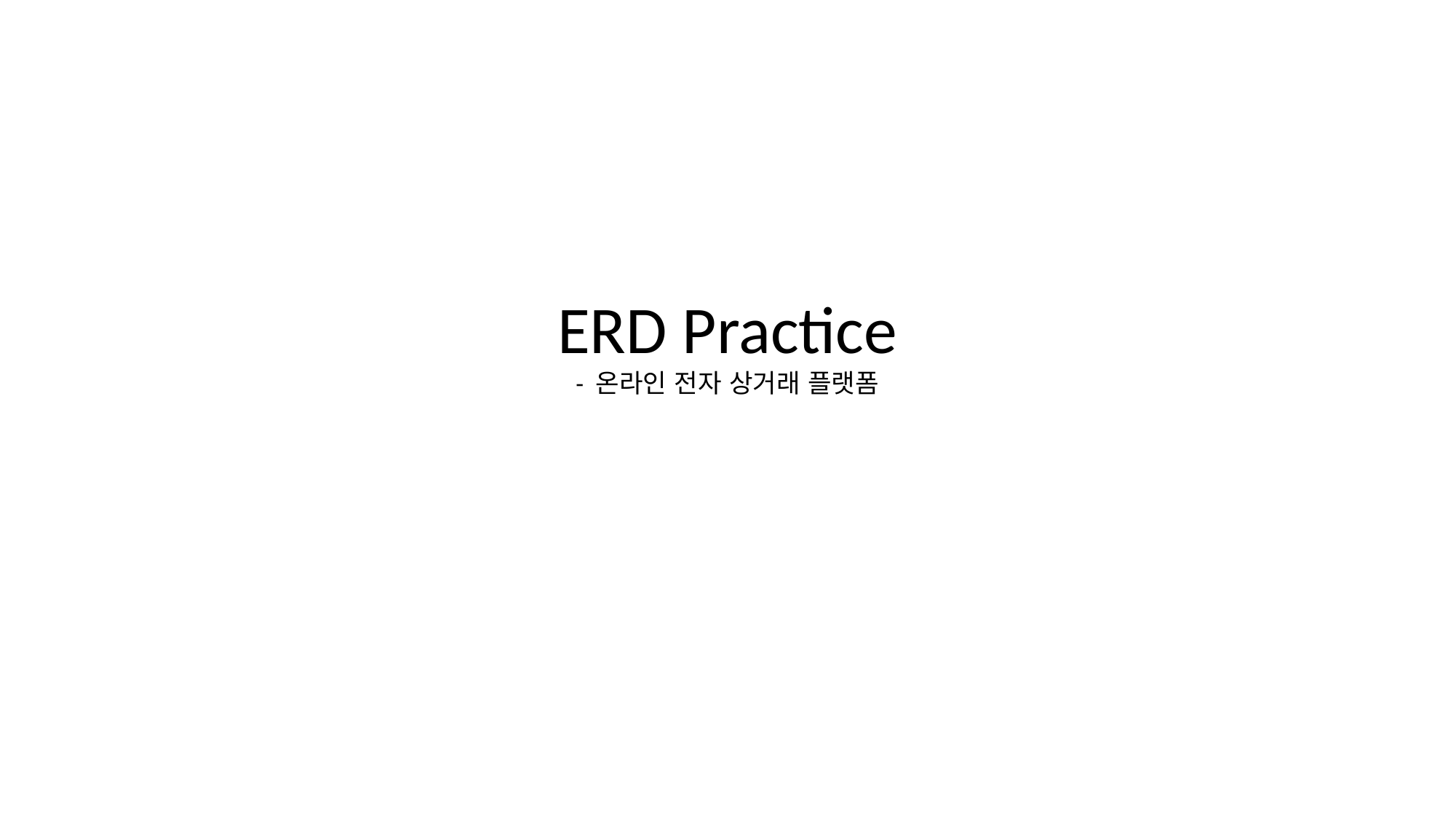

# ERD Practice - 온라인 전자 상거래 플랫폼